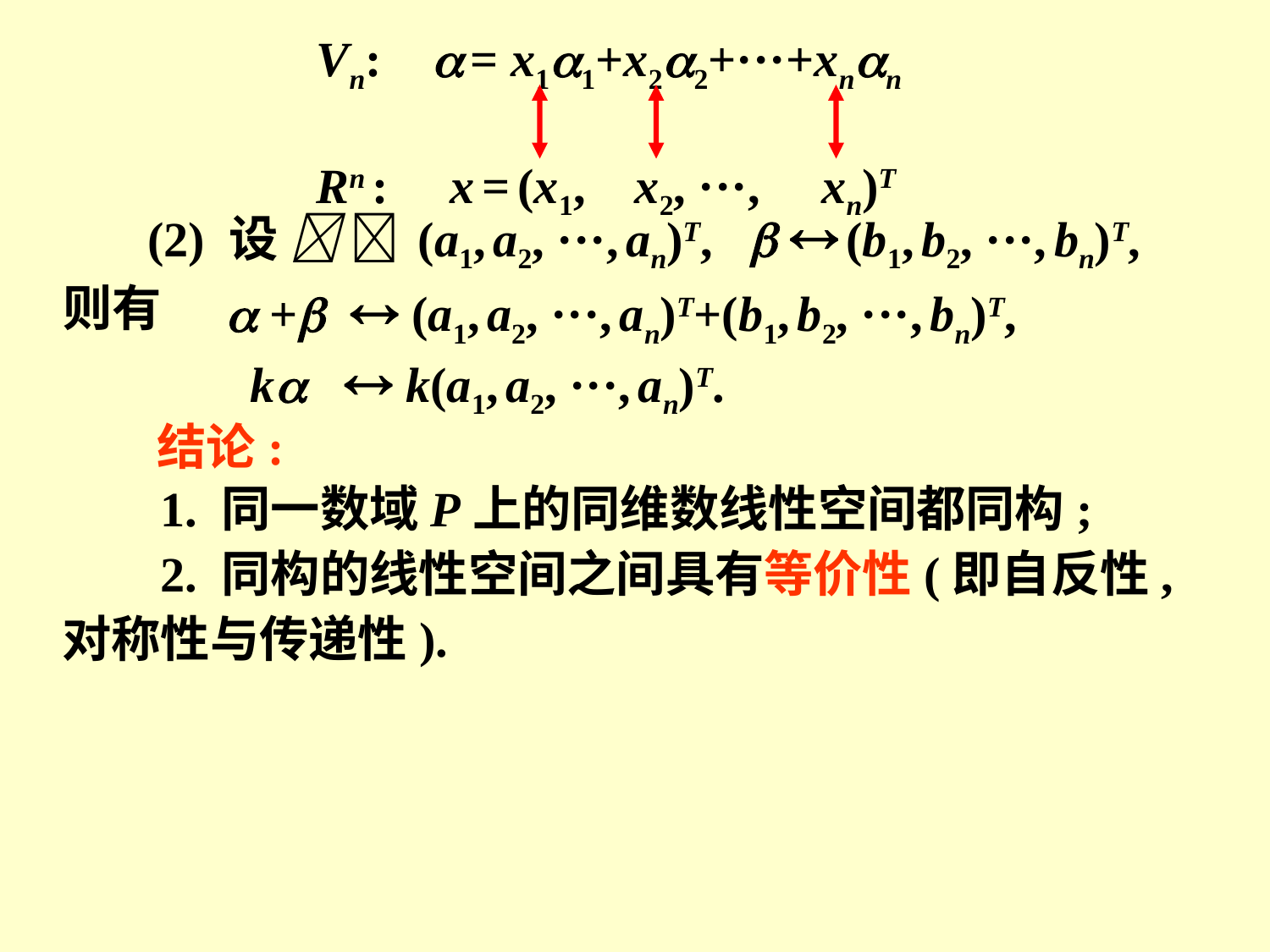

Vn:       α = x1α1+x2α2+···+xnαn

Rn :     x = (x1,    x2, ···,     xn)T

(2) 设 α ↔ (a1, a2, ···, an)T,   β ↔ (b1, b2, ···, bn)T,
则有
α +β  ↔ (a1, a2, ···, an)T+(b1, b2, ···, bn)T,
  kα   ↔ k(a1, a2, ···, an)T.
结论:
        1. 同一数域P上的同维数线性空间都同构;
        2. 同构的线性空间之间具有等价性(即自反性, 对称性与传递性).